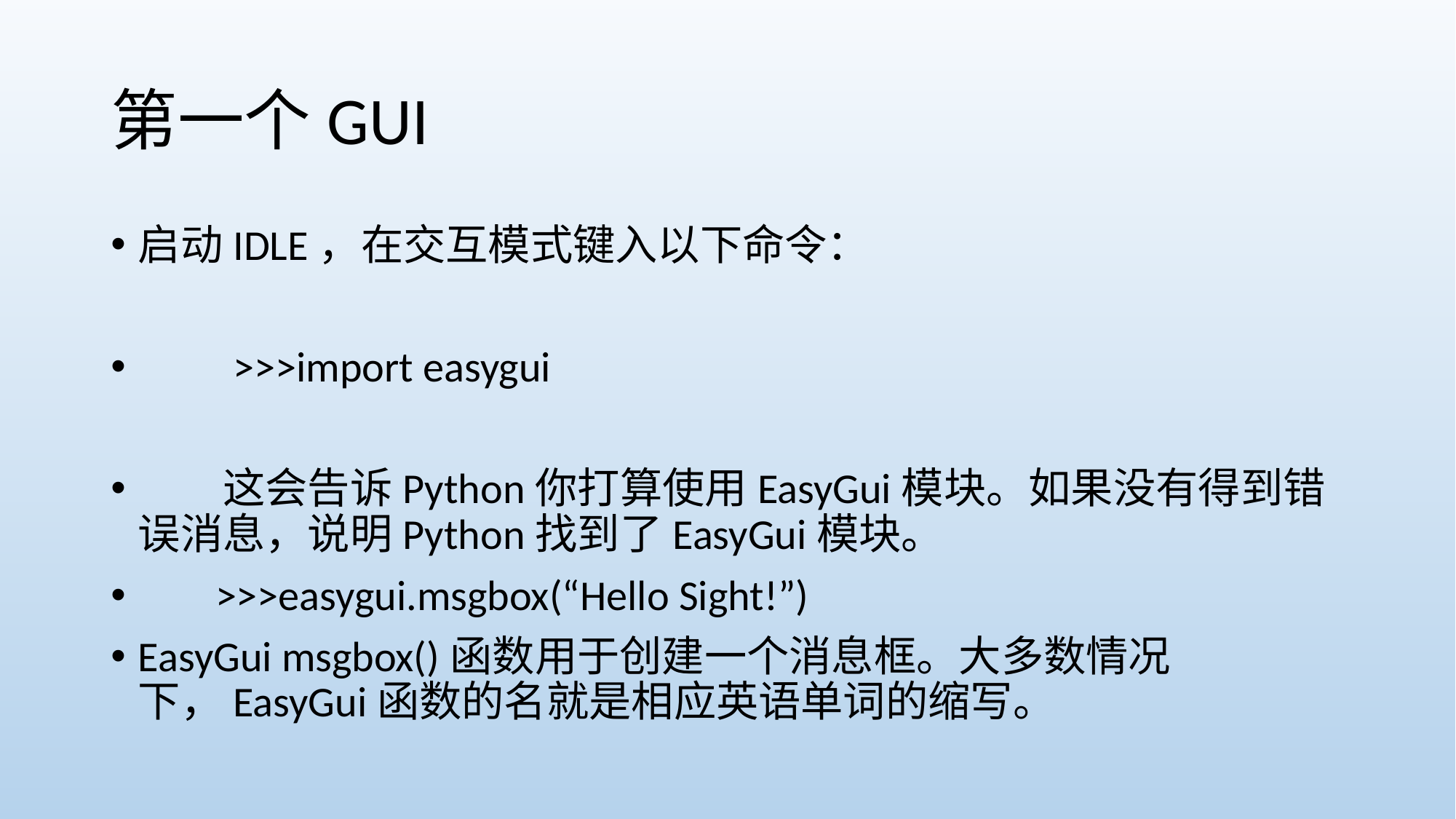

# 第一个GUI
启动IDLE，在交互模式键入以下命令：

　　>>>import easygui

　　这会告诉Python你打算使用EasyGui模块。如果没有得到错误消息，说明Python找到了EasyGui模块。
        >>>easygui.msgbox(“Hello Sight!”)
EasyGui msgbox()函数用于创建一个消息框。大多数情况下，EasyGui函数的名就是相应英语单词的缩写。